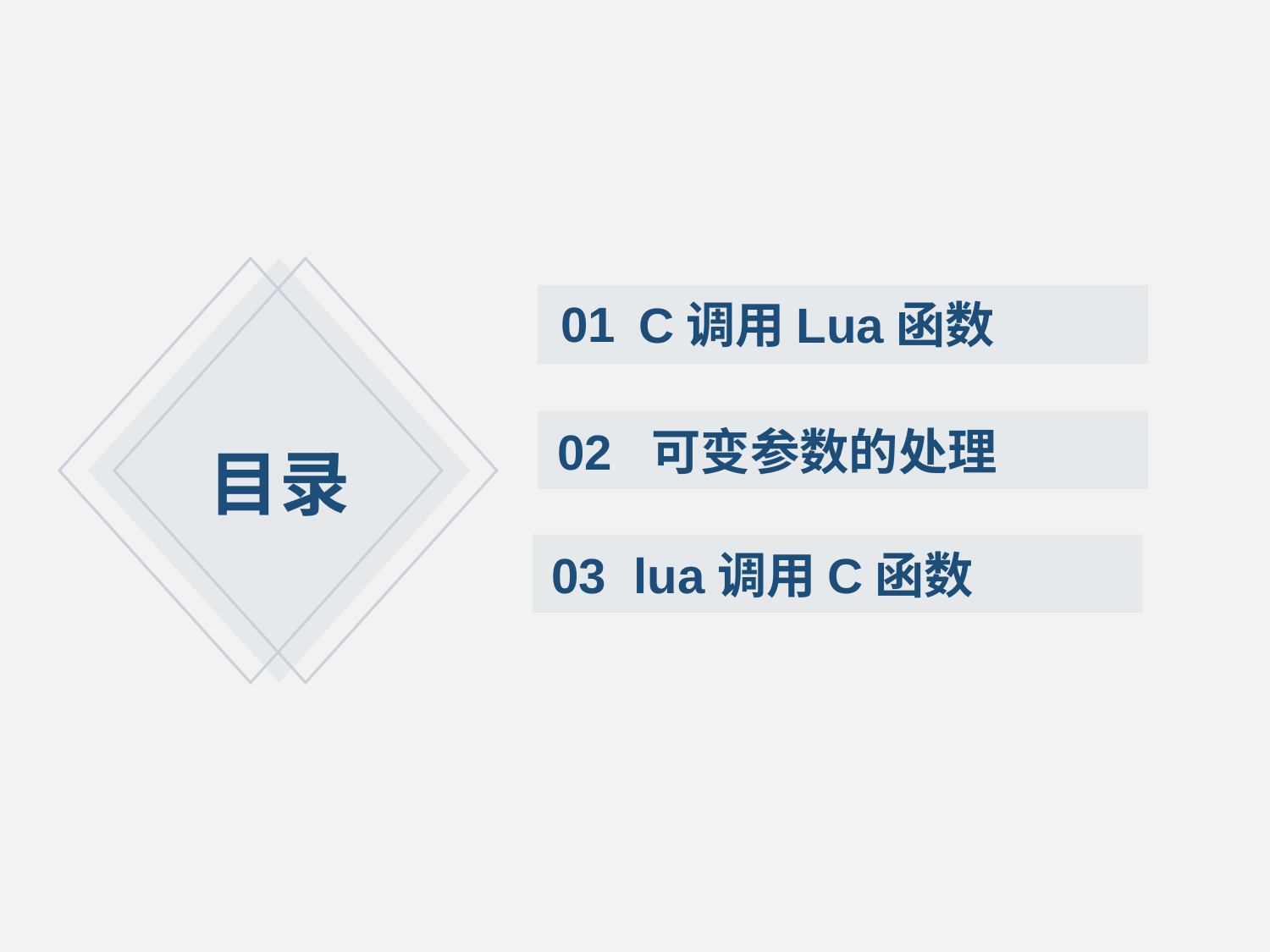

目录

  C调用Lua函数
01

02  可变参数的处理

03  lua调用C函数